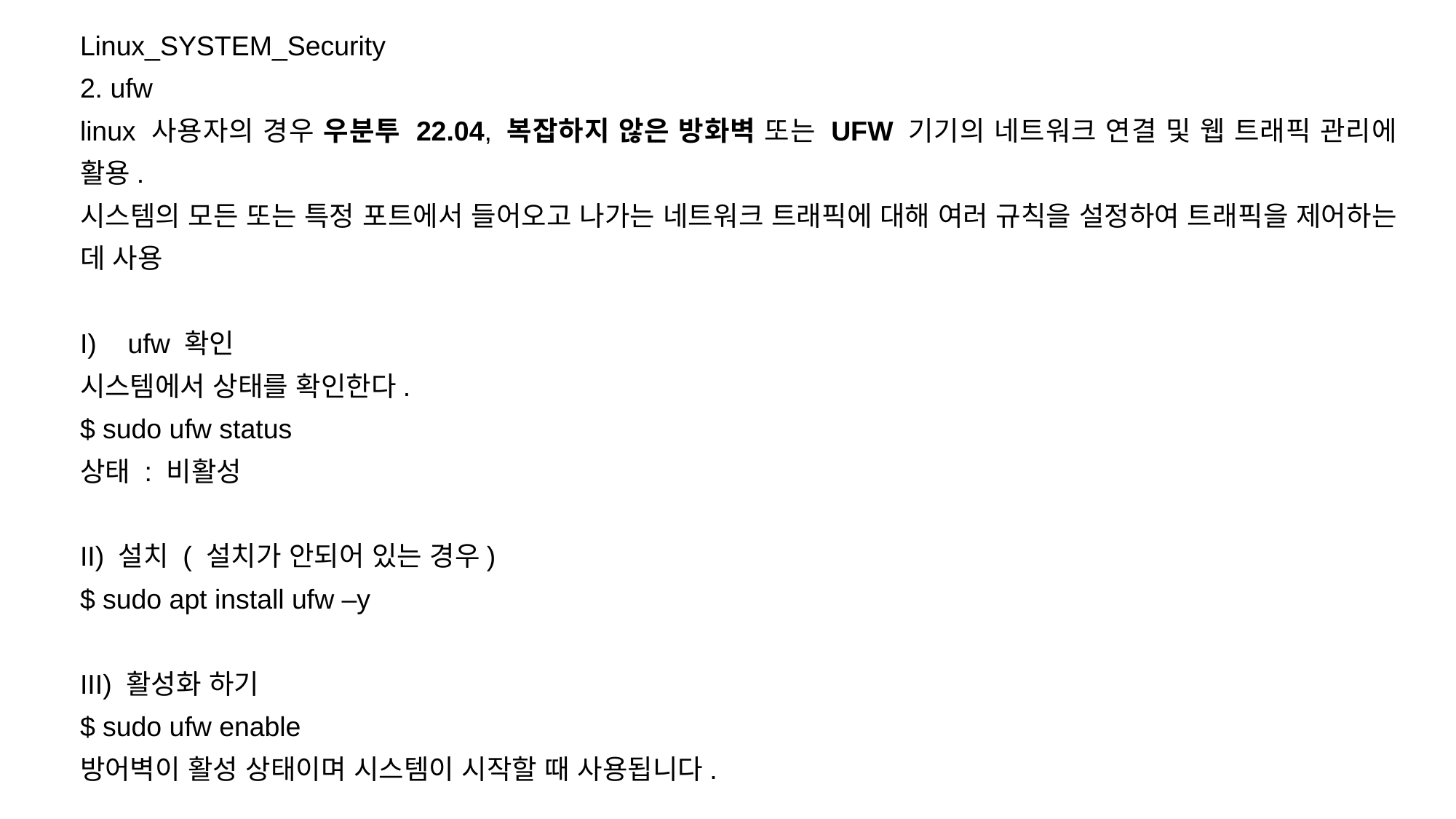

Linux_SYSTEM_Security
2. ufw
linux 사용자의 경우 우분투 22.04, 복잡하지 않은 방화벽 또는 UFW 기기의 네트워크 연결 및 웹 트래픽 관리에 활용.
시스템의 모든 또는 특정 포트에서 들어오고 나가는 네트워크 트래픽에 대해 여러 규칙을 설정하여 트래픽을 제어하는 ​​데 사용

ufw 확인
시스템에서 상태를 확인한다.
$ sudo ufw status
상태 : 비활성

II) 설치 ( 설치가 안되어 있는 경우)
$ sudo apt install ufw –y

III) 활성화 하기
$ sudo ufw enable
방어벽이 활성 상태이며 시스템이 시작할 때 사용됩니다.